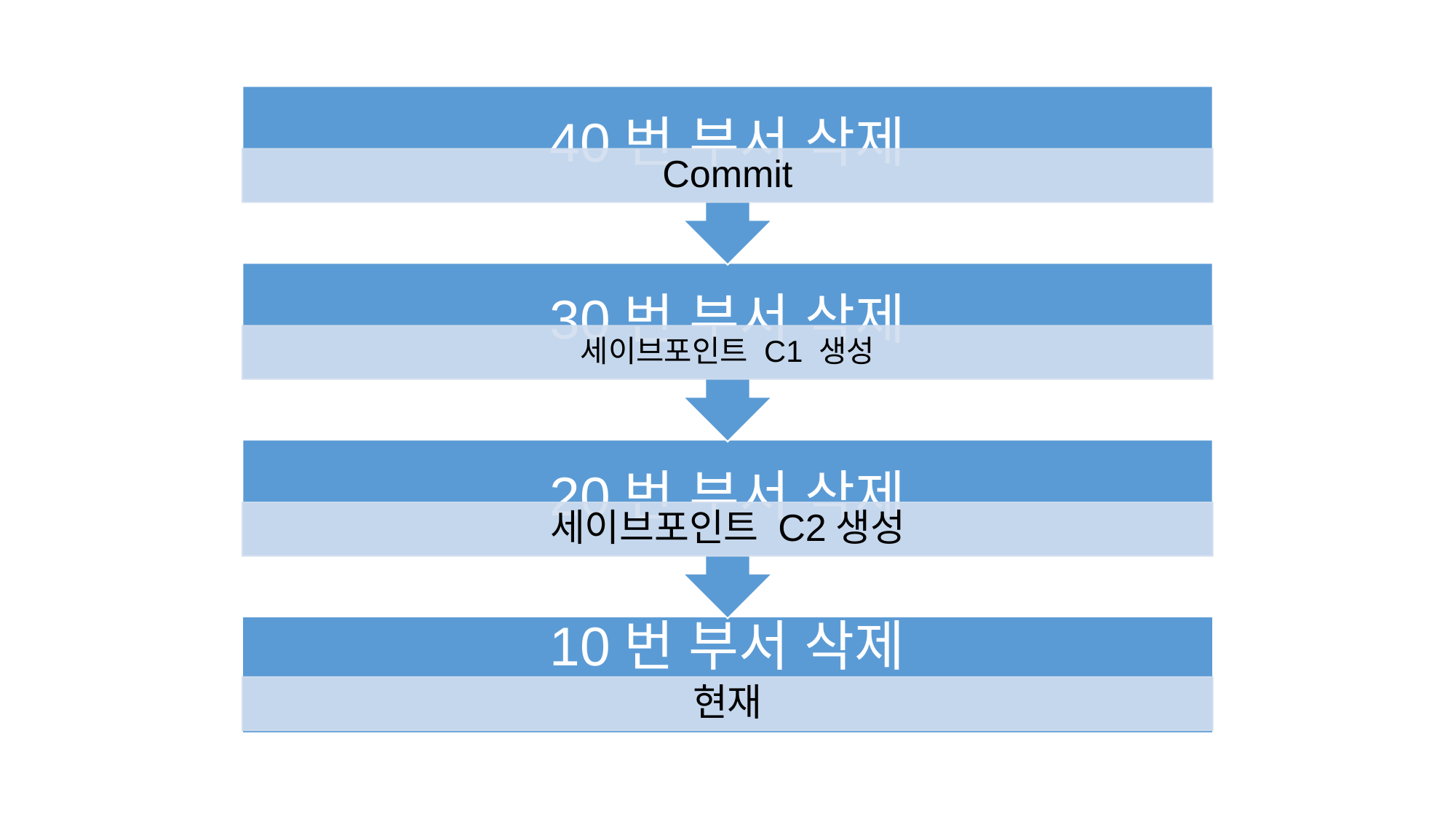

10번 부서 삭제
현재
20번 부서 삭제
세이브포인트 C2생성
30번 부서 삭제
세이브포인트 C1 생성
40번 부서 삭제
Commit